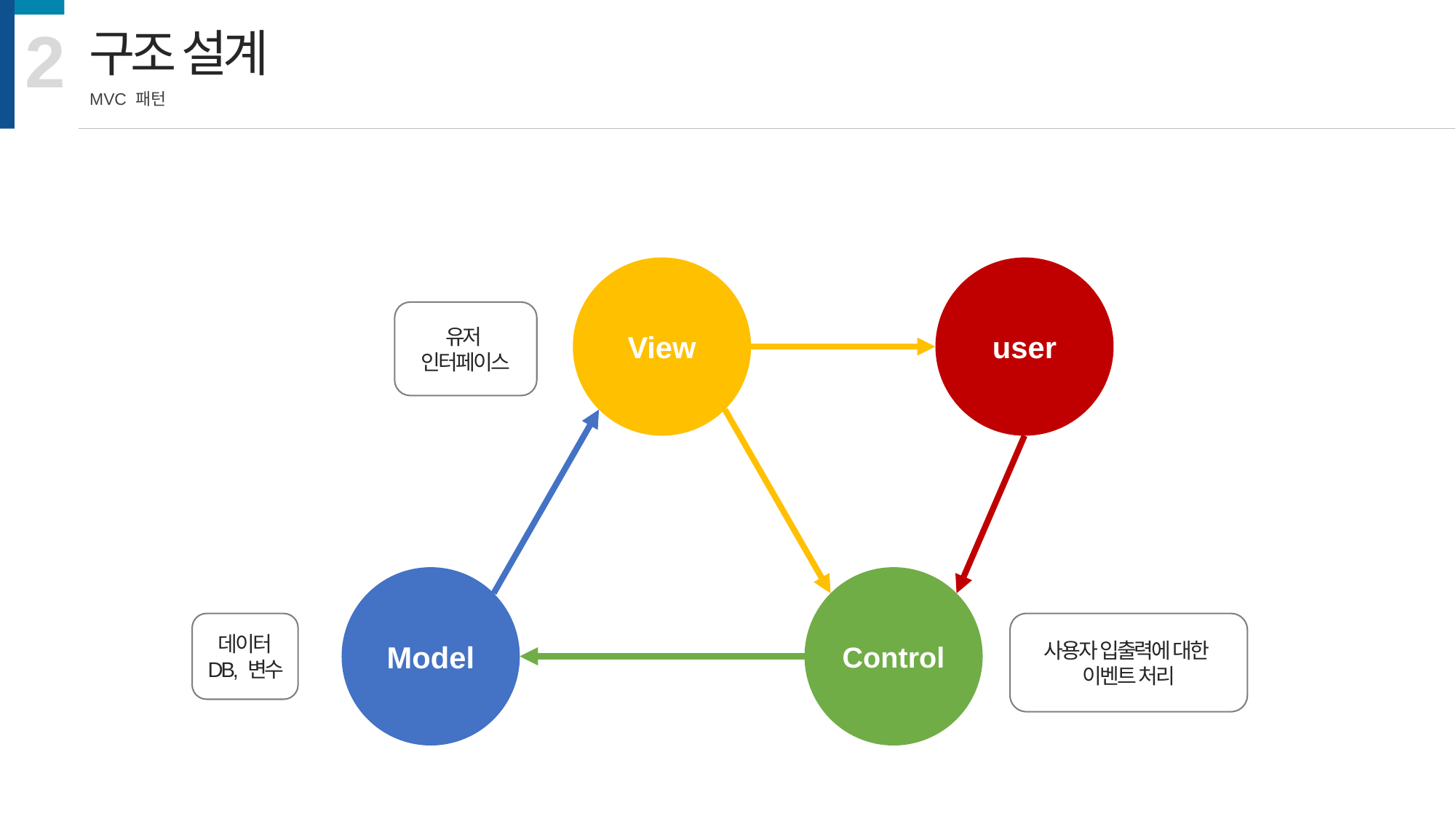

2
구조 설계
MVC 패턴
View
user
Model
Control
유저
인터페이스
사용자 입출력에 대한
이벤트 처리
데이터 DB, 변수